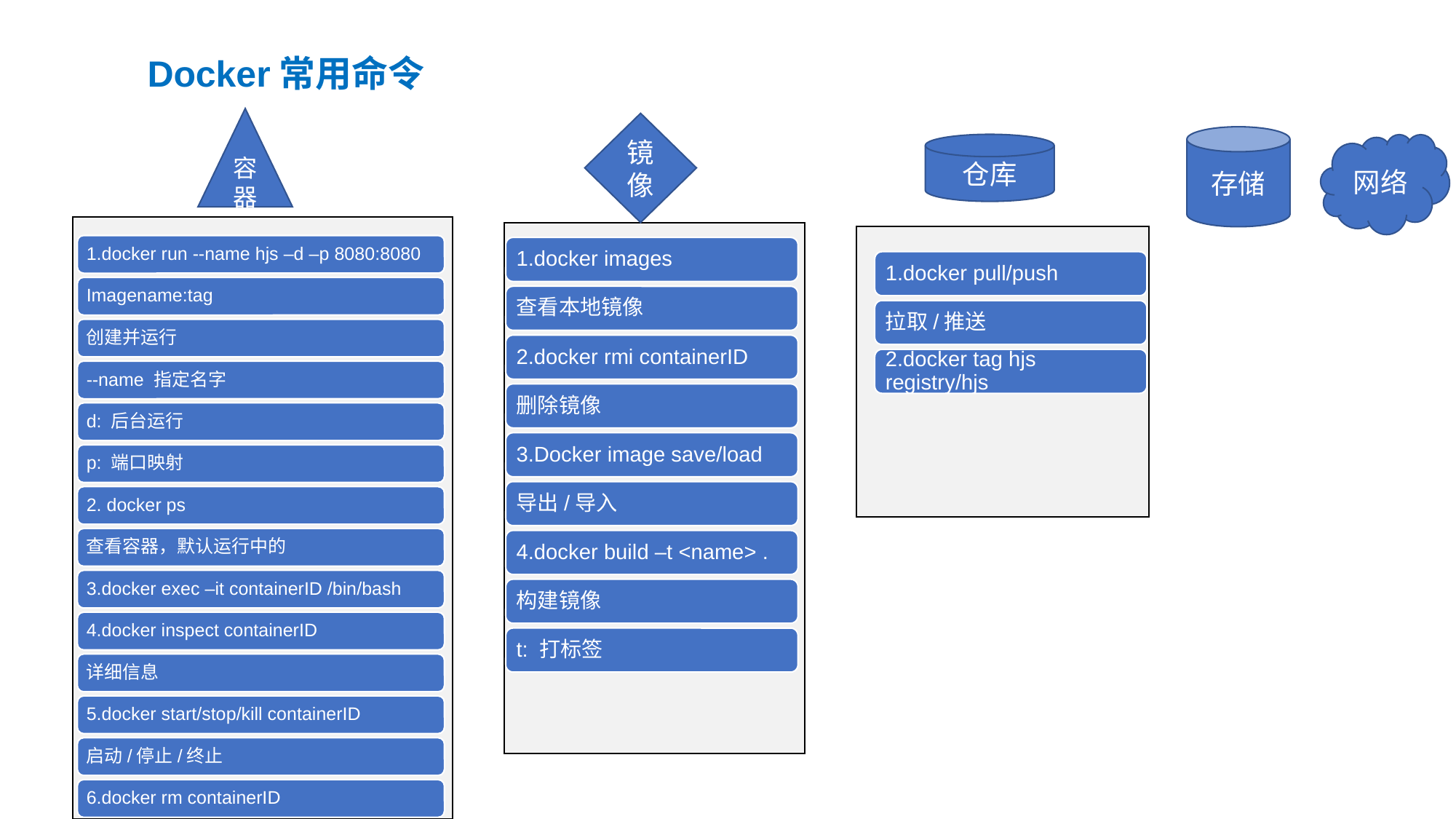

# Docker常用命令
容器
镜像
存储
仓库
网络

1.docker run --name hjs –d –p 8080:8080
Imagename:tag
创建并运行
--name 指定名字
d: 后台运行
p: 端口映射
2. docker ps
查看容器，默认运行中的
3.docker exec –it containerID /bin/bash
4.docker inspect containerID
详细信息
5.docker start/stop/kill containerID
启动/停止/终止
6.docker rm containerID

1.docker images
查看本地镜像
2.docker rmi containerID
删除镜像
3.Docker image save/load
导出/导入
4.docker build –t <name> .
构建镜像
t: 打标签
1.docker pull/push
拉取/推送
2.docker tag hjs registry/hjs
15